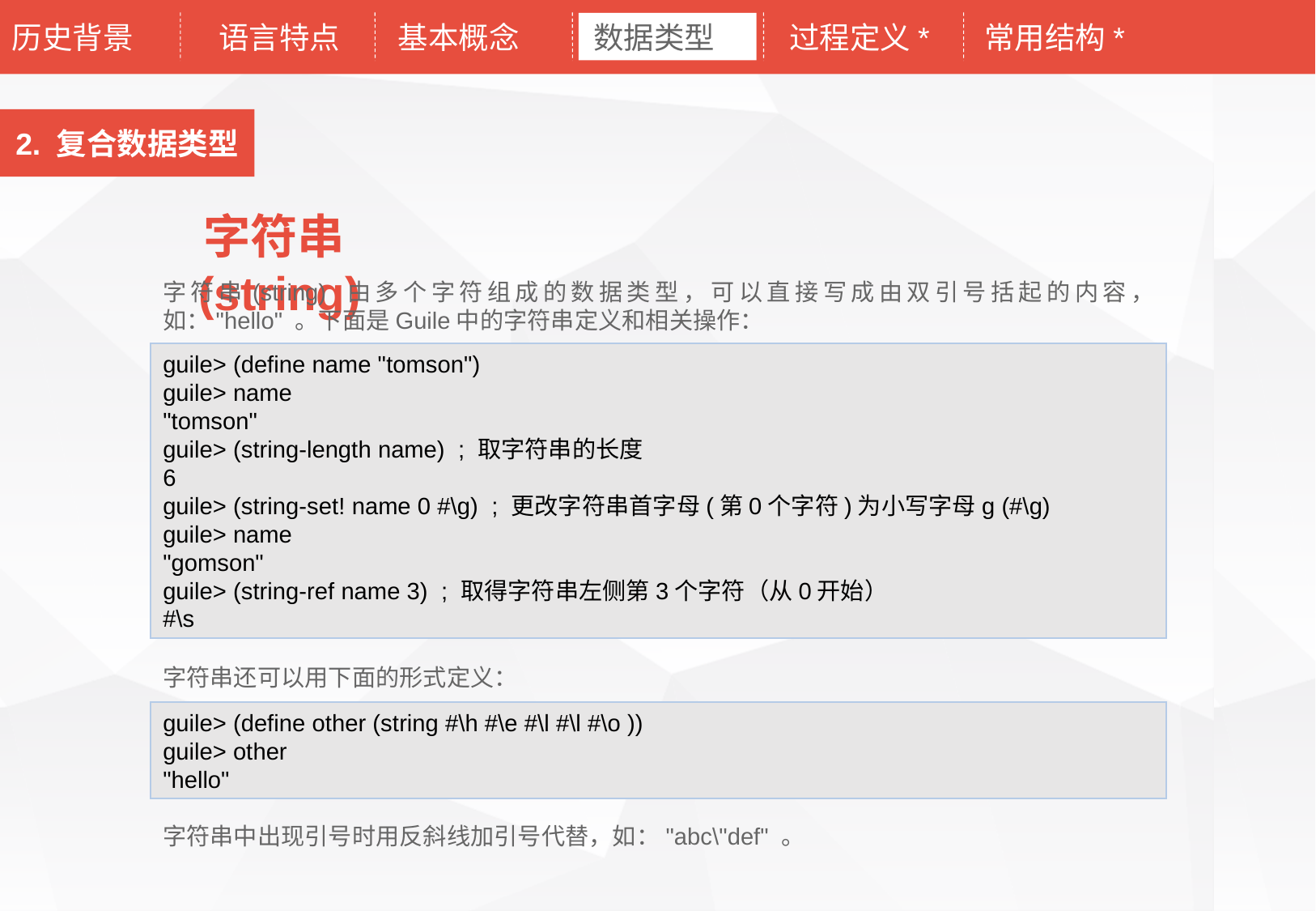

历史背景

语言特点

基本概念

数据类型

过程定义*

常用结构*

2. 复合数据类型
字符串(string)
字符串(string) 由多个字符组成的数据类型，可以直接写成由双引号括起的内容，如："hello" 。下面是Guile中的字符串定义和相关操作：
guile> (define name "tomson")
guile> name
"tomson"
guile> (string-length name)  ; 取字符串的长度
6
guile> (string-set! name 0 #\g)  ; 更改字符串首字母(第0个字符)为小写字母g (#\g)
guile> name
"gomson"
guile> (string-ref name 3)  ; 取得字符串左侧第3个字符（从0开始）
#\s
字符串还可以用下面的形式定义：
guile> (define other (string #\h #\e #\l #\l #\o ))
guile> other
"hello"
字符串中出现引号时用反斜线加引号代替，如："abc\"def" 。